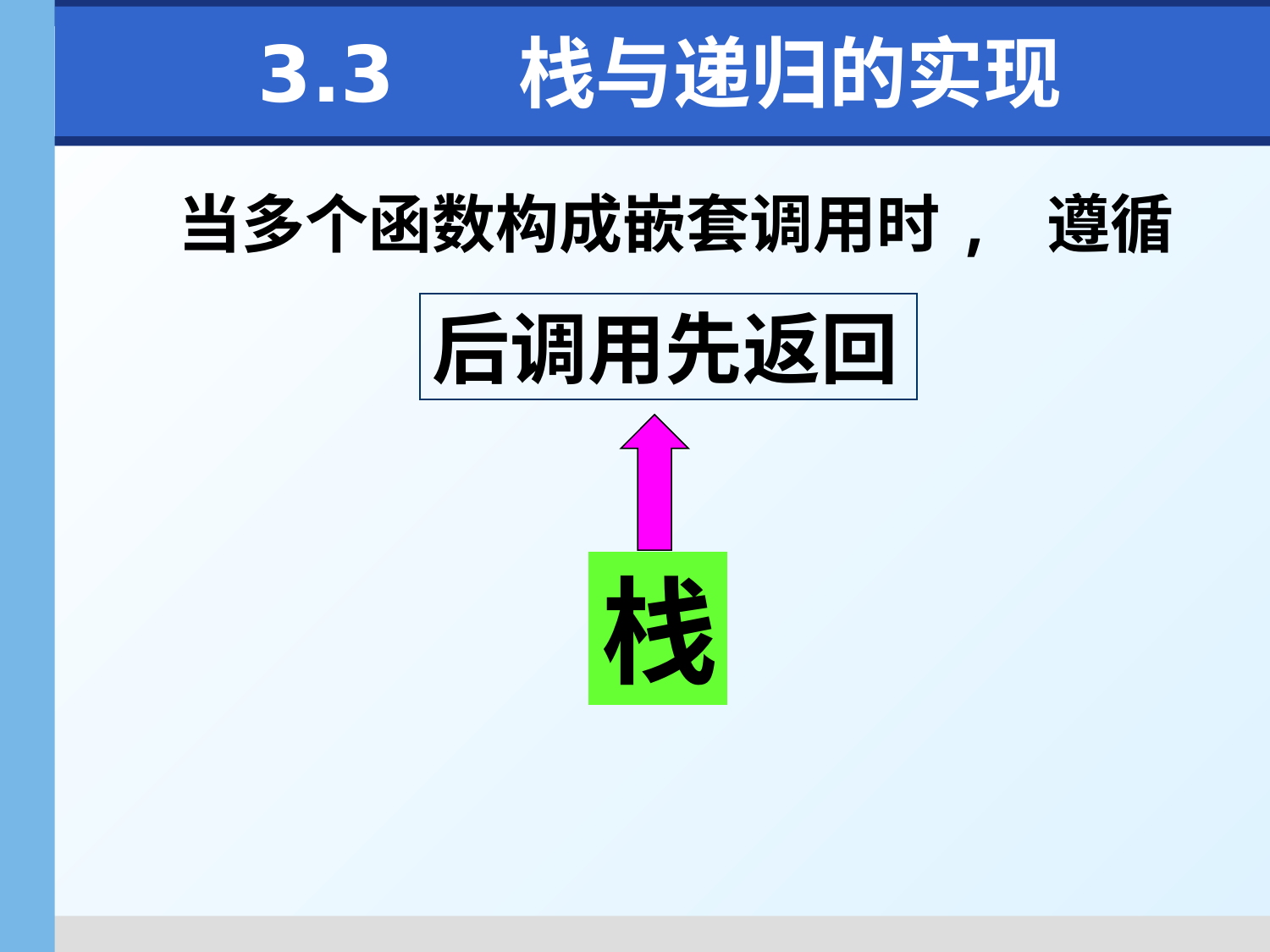

# 3.3 　栈与递归的实现
当多个函数构成嵌套调用时, 遵循
后调用先返回

栈